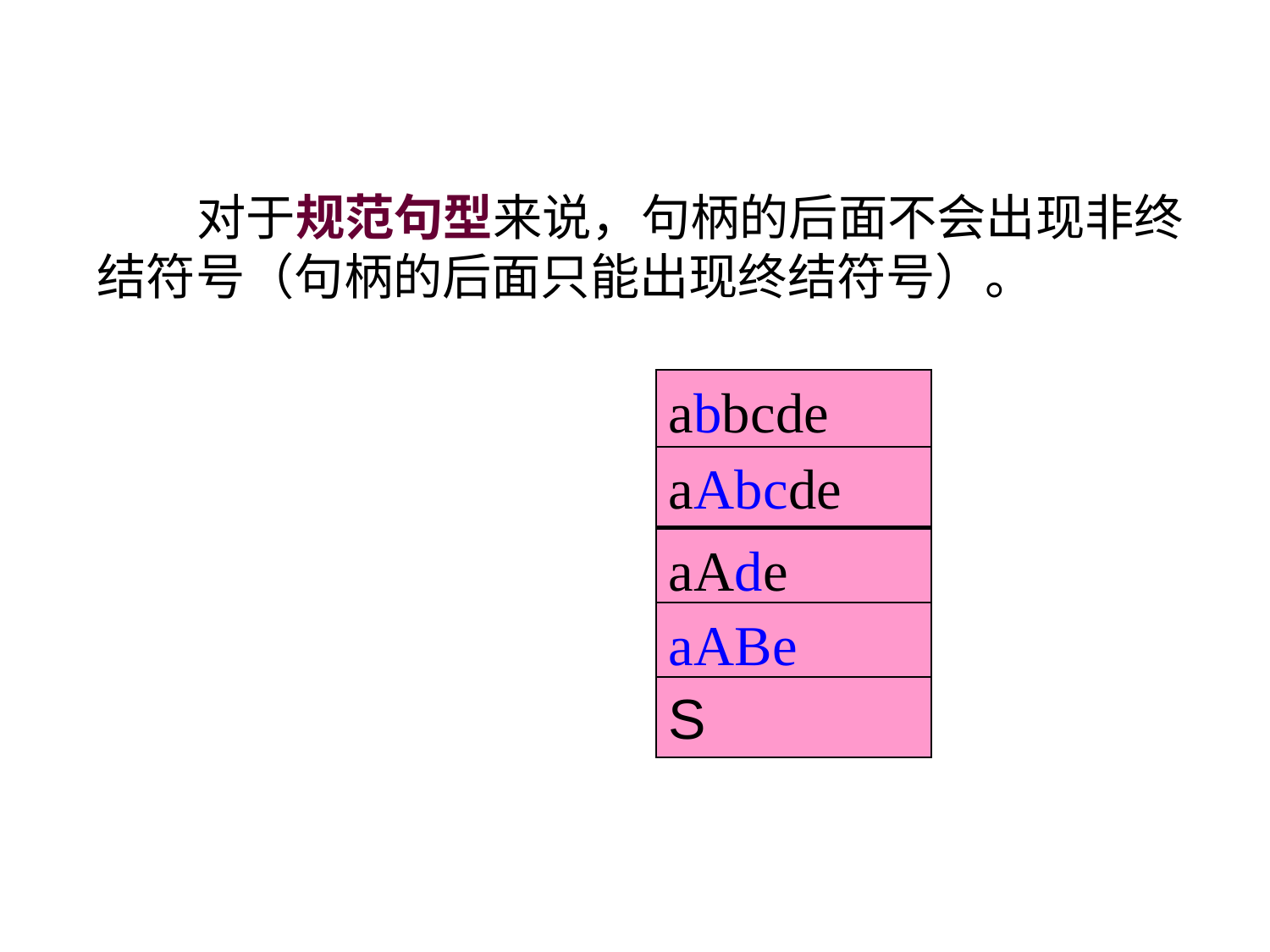

对于规范句型来说，句柄的后面不会出现非终结符号（句柄的后面只能出现终结符号）。
abbcde
aAbcde
aAde
aABe
S